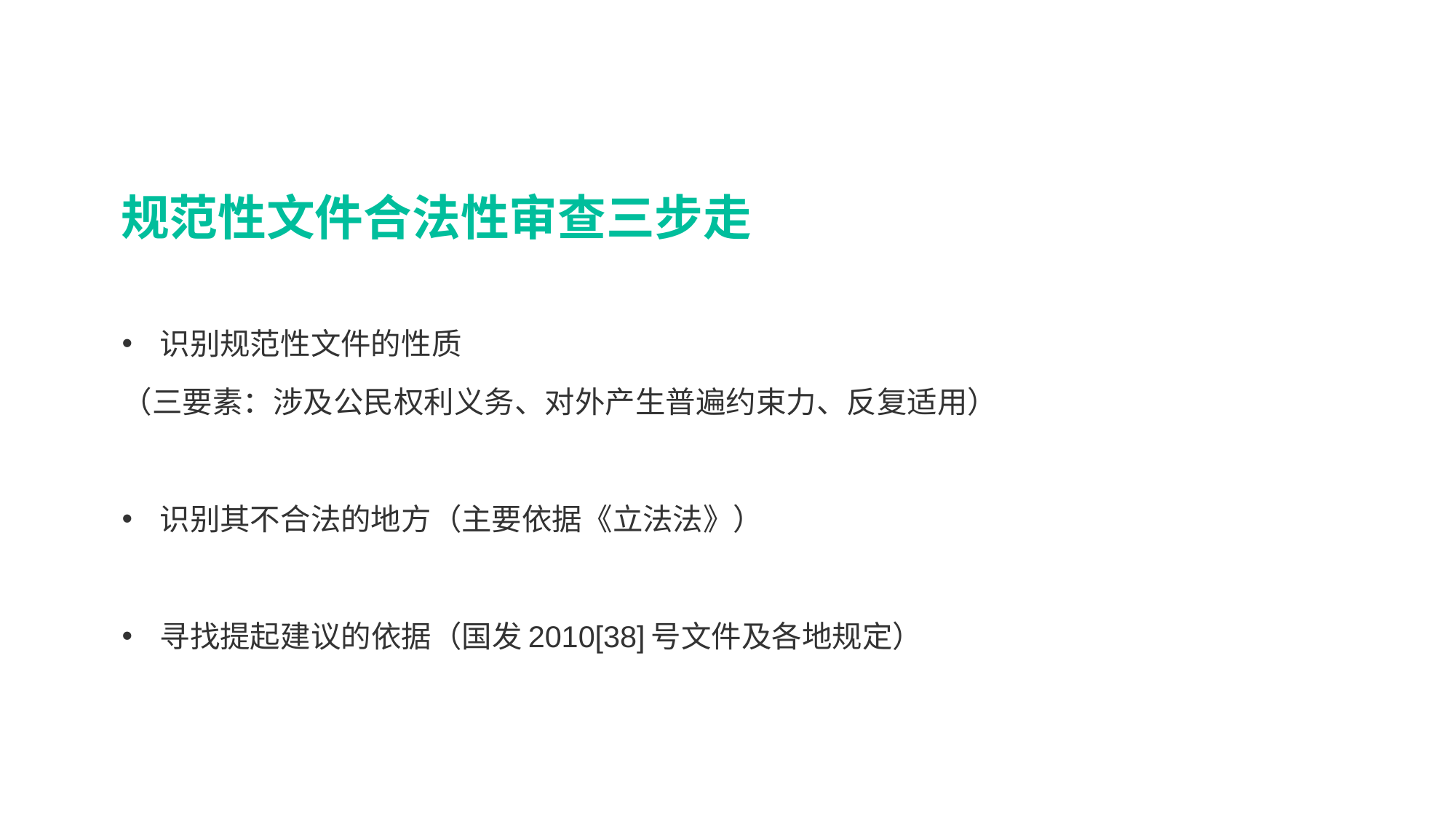

# 规范性文件合法性审查三步走
识别规范性文件的性质
（三要素：涉及公民权利义务、对外产生普遍约束力、反复适用）

识别其不合法的地方（主要依据《立法法》）

寻找提起建议的依据（国发2010[38]号文件及各地规定）